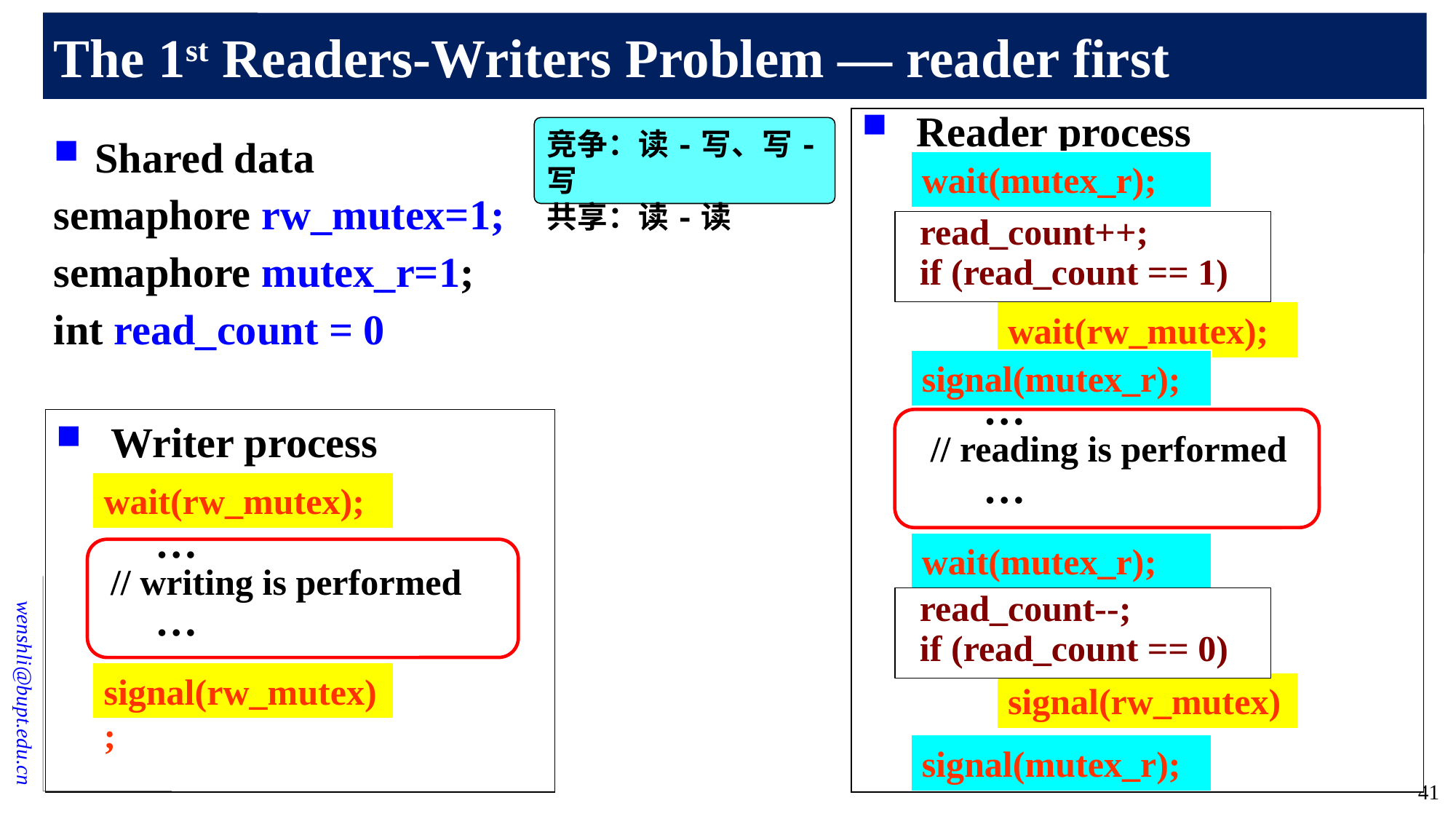

# The 1st Readers-Writers Problem — reader first
Reader process

     …
// reading is performed
     …

竞争：读-写、写-写
共享：读-读
Shared data
semaphore rw_mutex=1;
semaphore mutex_r=1;
int read_count = 0
wait(mutex_r);
read_count++;
if (read_count == 1)

wait(rw_mutex);
signal(mutex_r);
wait(rw_mutex);

Writer process

	 …
// writing is performed
	 …

wait(rw_mutex);
wait(mutex_r);
signal(rw_mutex);

read_count--;
if (read_count == 0)

signal(rw_mutex);
signal(rw_mutex);
signal(mutex_r);
41